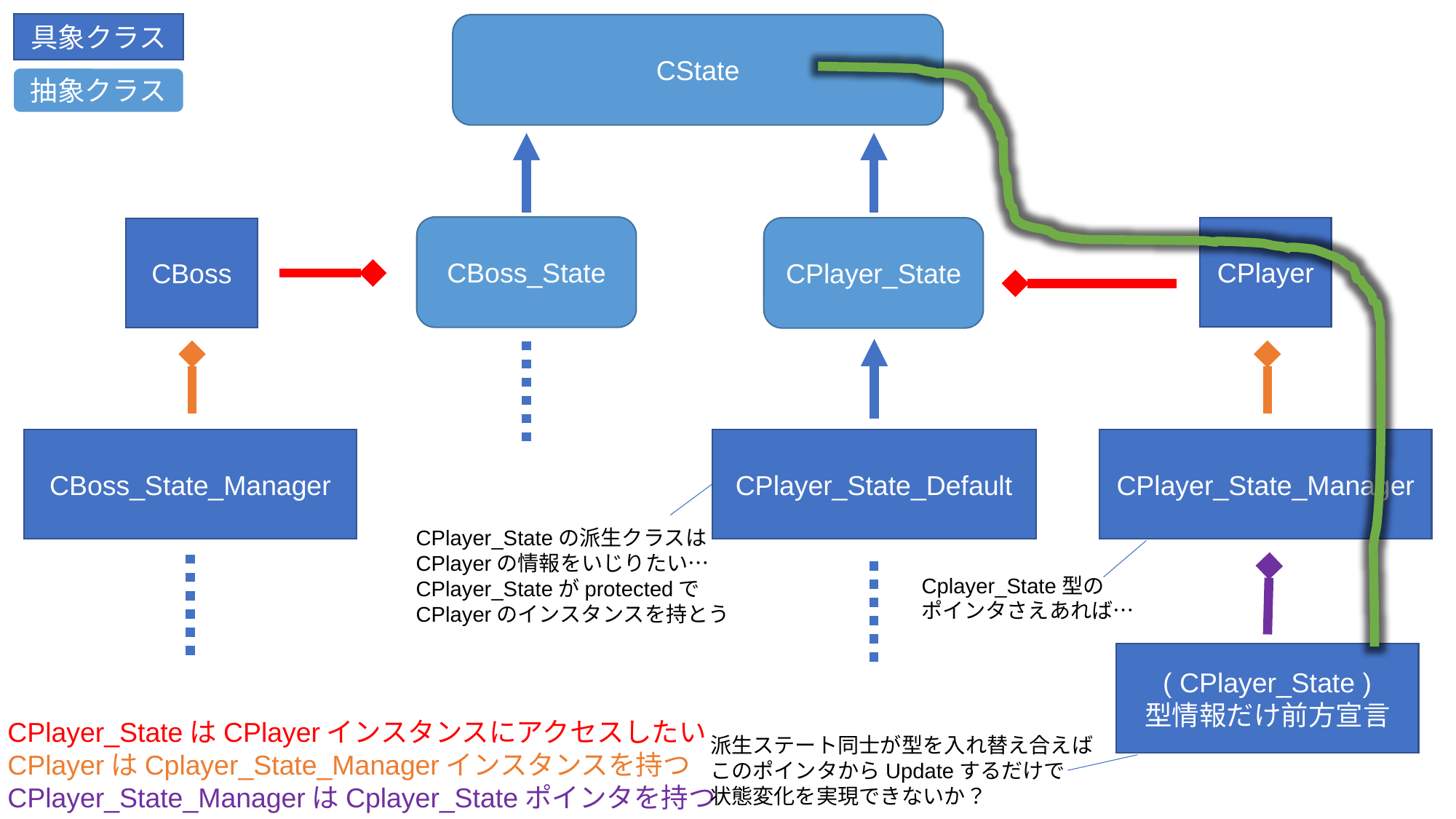

具象クラス
CState

抽象クラス
CBoss_State
CPlayer_State
CPlayer
CBoss
CBoss_State_Manager
CPlayer_State_Default
CPlayer_State_Manager
CPlayer_Stateの派生クラスは
CPlayerの情報をいじりたい…
CPlayer_Stateがprotectedで
CPlayerのインスタンスを持とう
Cplayer_State型の
ポインタさえあれば…
( CPlayer_State )
型情報だけ前方宣言
CPlayer_StateはCPlayerインスタンスにアクセスしたい
CPlayerはCplayer_State_Managerインスタンスを持つ
CPlayer_State_ManagerはCplayer_Stateポインタを持つ
派生ステート同士が型を入れ替え合えば
このポインタからUpdateするだけで
状態変化を実現できないか？